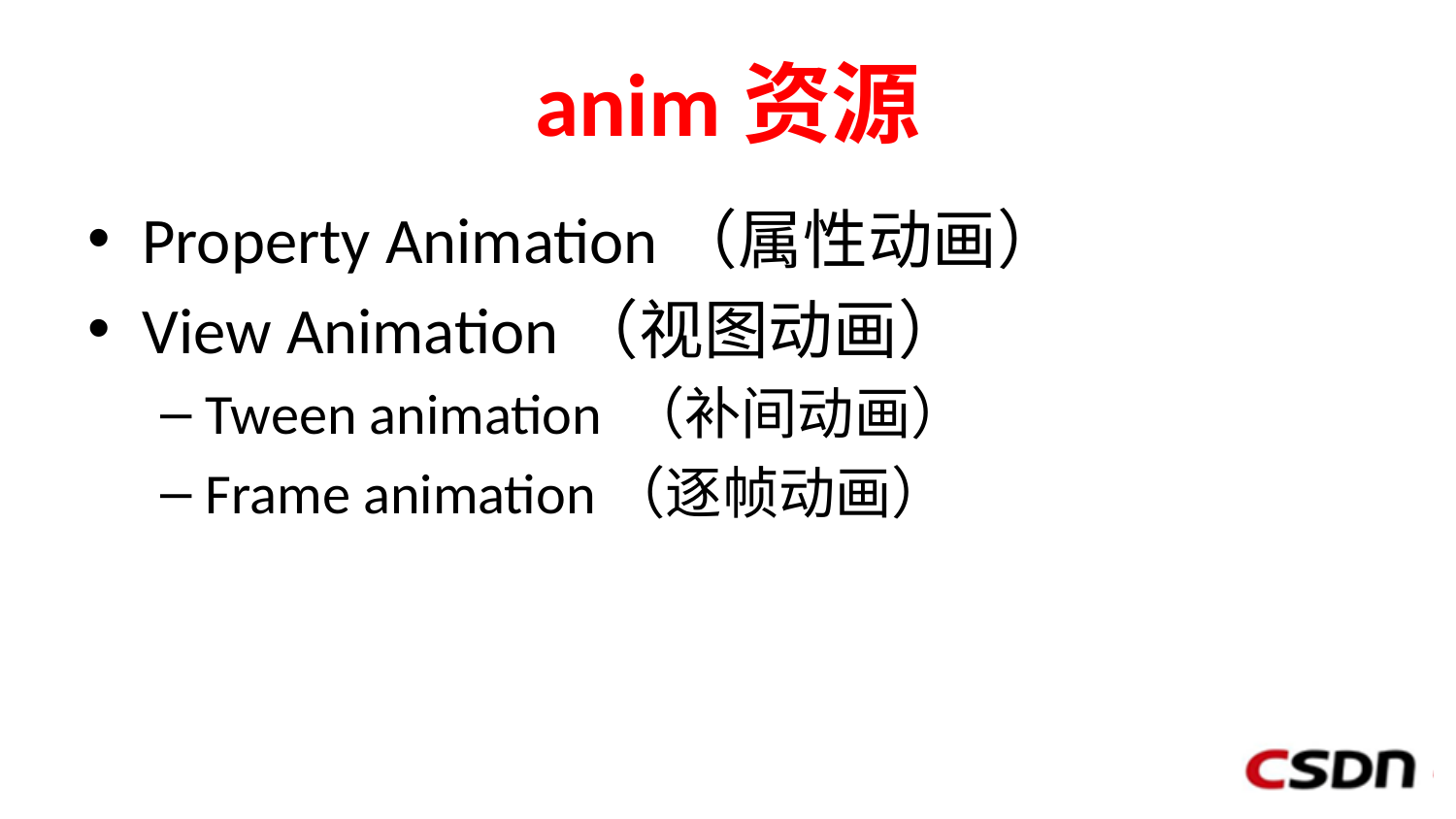

# anim资源
Property Animation（属性动画）
View Animation（视图动画）
Tween animation （补间动画）
Frame animation（逐帧动画）